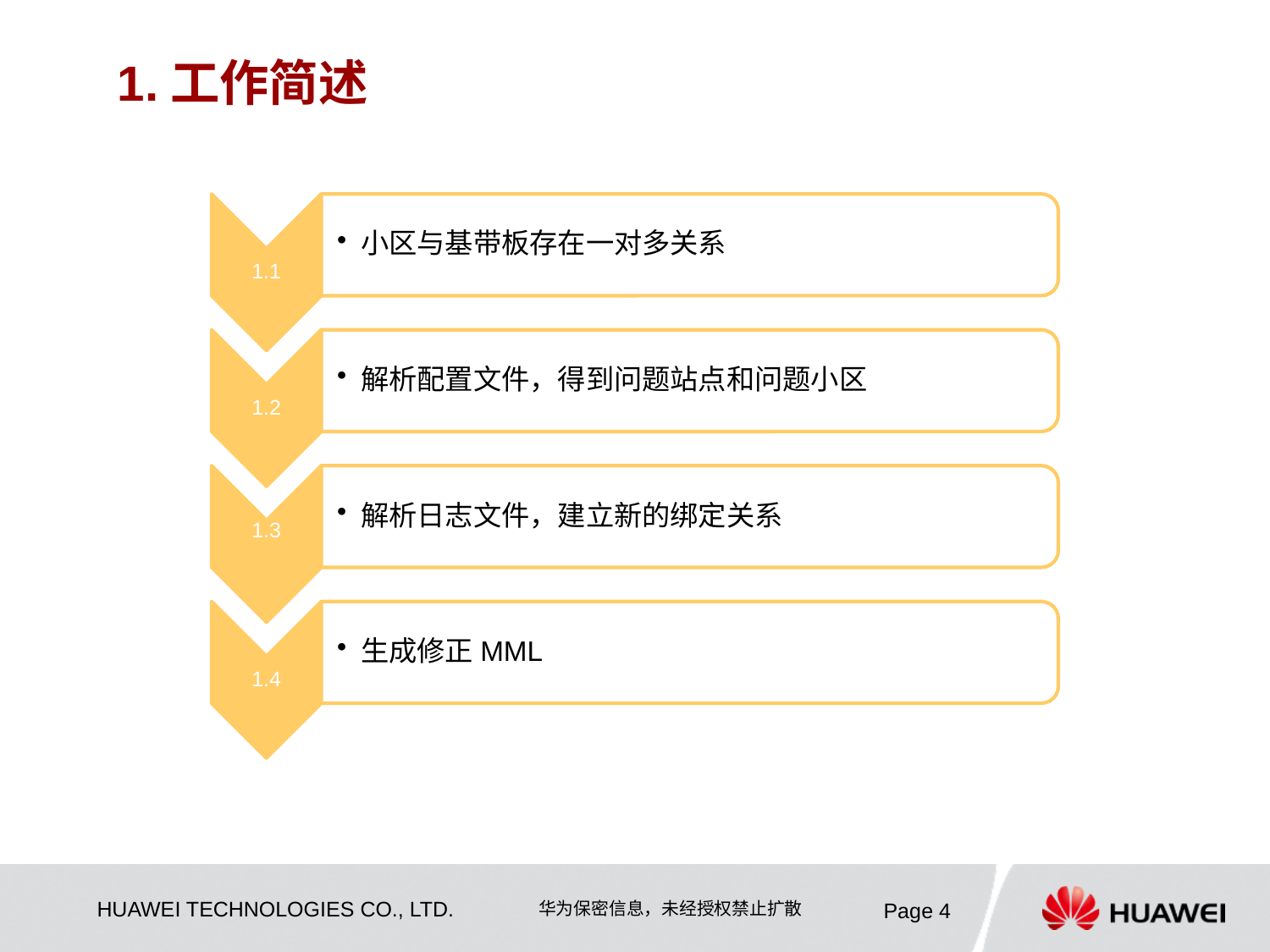

1.工作简述
1.1
小区与基带板存在一对多关系
1.2
解析配置文件，得到问题站点和问题小区
1.3
解析日志文件，建立新的绑定关系
1.4
生成修正MML